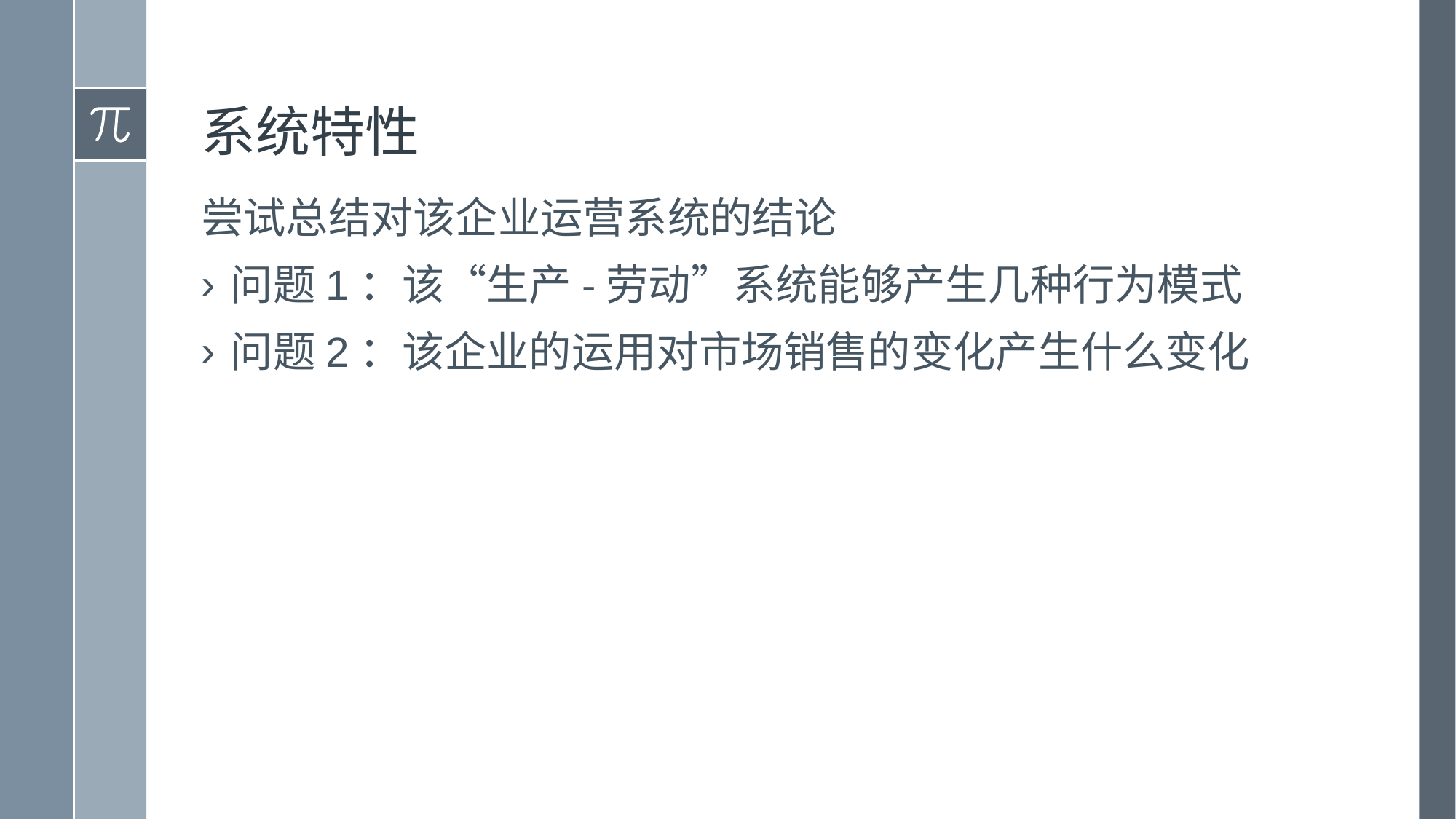

# 系统特性
尝试总结对该企业运营系统的结论
问题1：该“生产-劳动”系统能够产生几种行为模式
问题2：该企业的运用对市场销售的变化产生什么变化